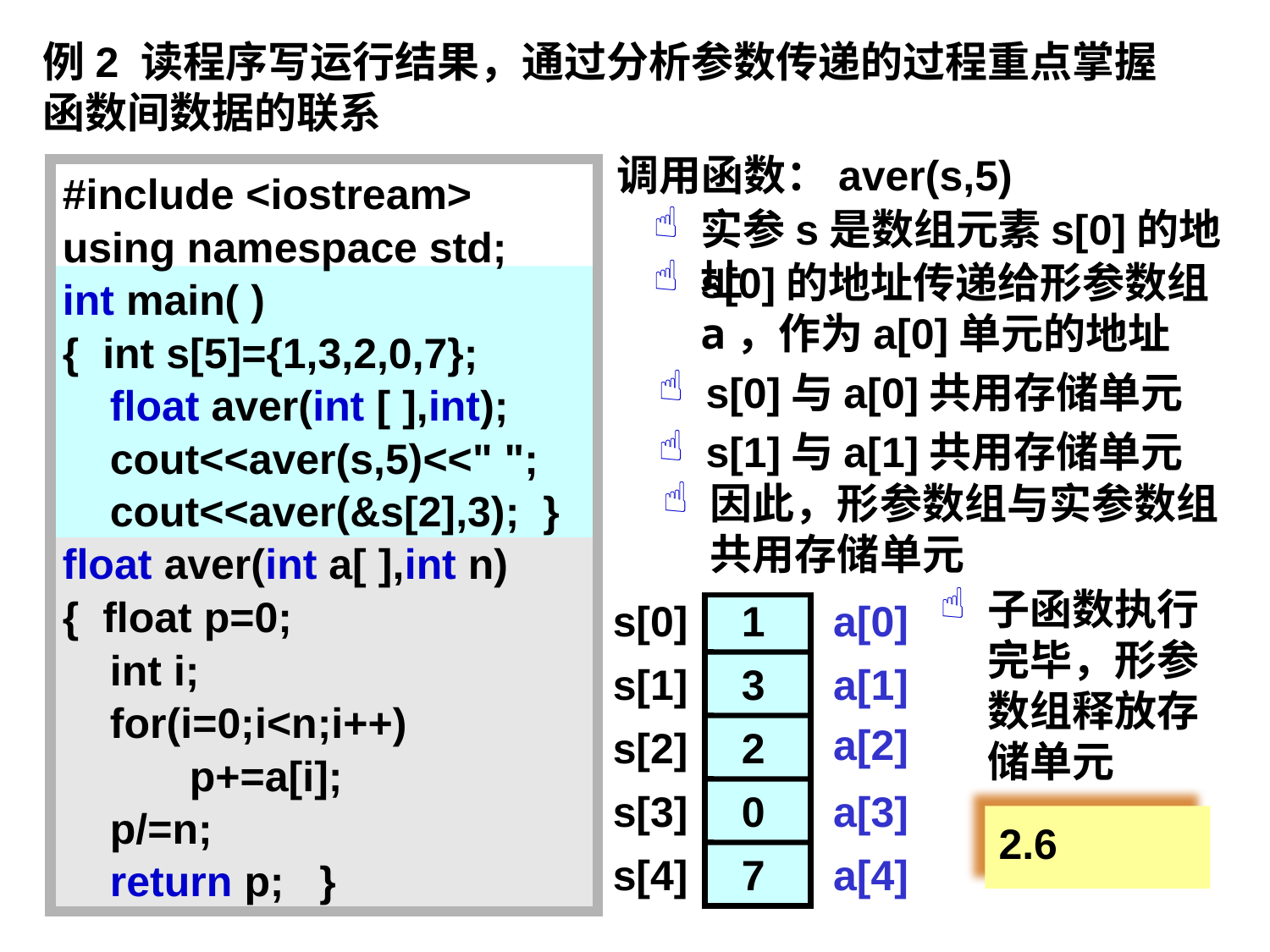

例2 读程序写运行结果，通过分析参数传递的过程重点掌握函数间数据的联系
调用函数：aver(s,5)
#include <iostream>
using namespace std;
int main( )
{  int s[5]={1,3,2,0,7};
    float aver(int [ ],int);
    cout<<aver(s,5)<<" ";
    cout<<aver(&s[2],3);  }
float aver(int a[ ],int n)
{  float p=0;
    int i;
    for(i=0;i<n;i++)
	p+=a[i];
    p/=n;
    return p;   }
实参s是数组元素s[0]的地址
s[0]的地址传递给形参数组a，作为a[0]单元的地址

s[0]与a[0]共用存储单元
s[1]与a[1]共用存储单元
因此，形参数组与实参数组共用存储单元

子函数执行完毕，形参数组释放存储单元
s[0]
1
a[0]

s[1]

3
a[1]
a[2]
s[2]

2
s[3]

0
a[3]

2.6
s[4]

7
a[4]